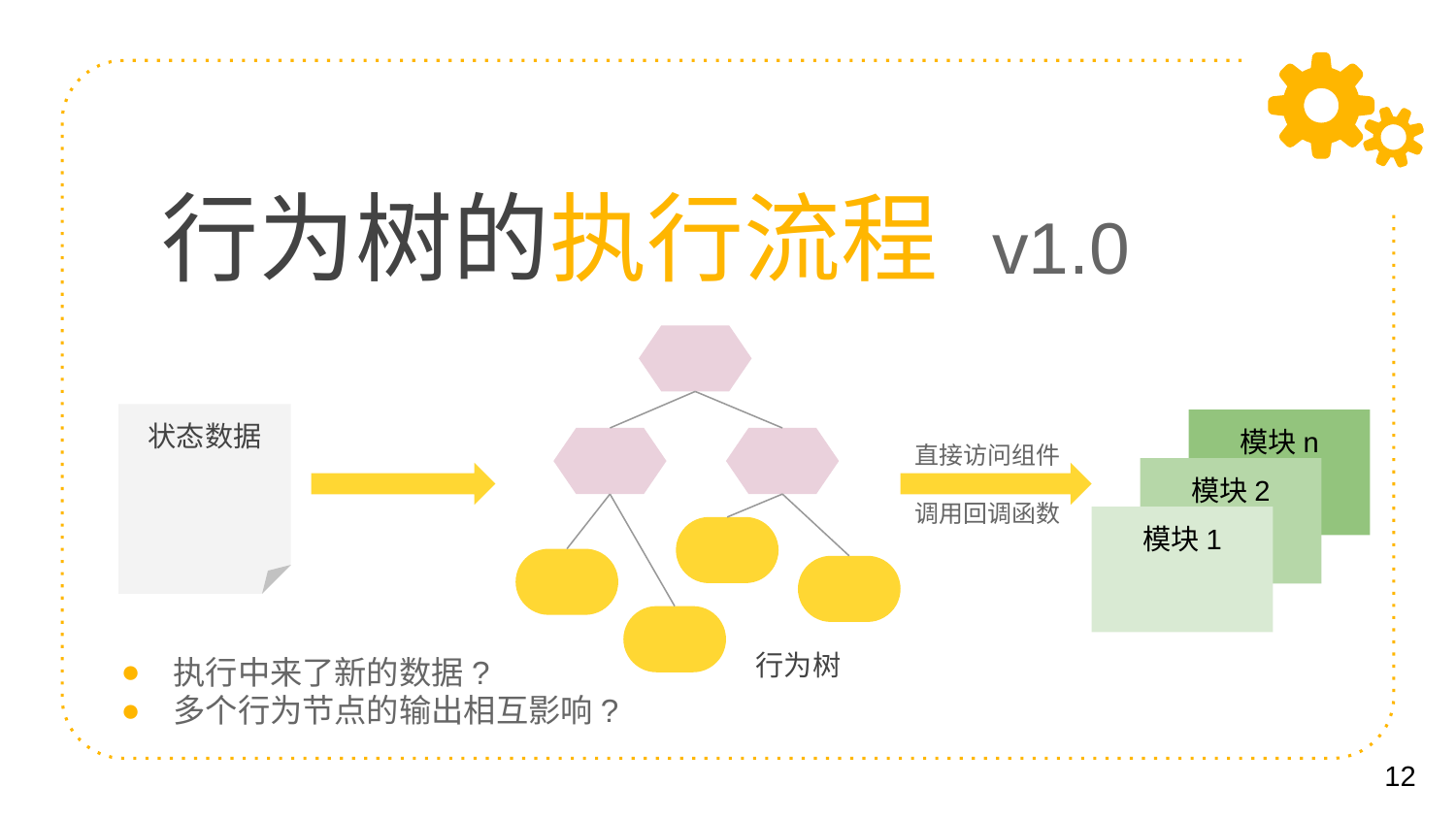

# 行为树的执行流程 v1.0

状态数据
模块n
模块2
模块1

直接访问组件

调用回调函数
行为树
执行中来了新的数据?
多个行为节点的输出相互影响?
12